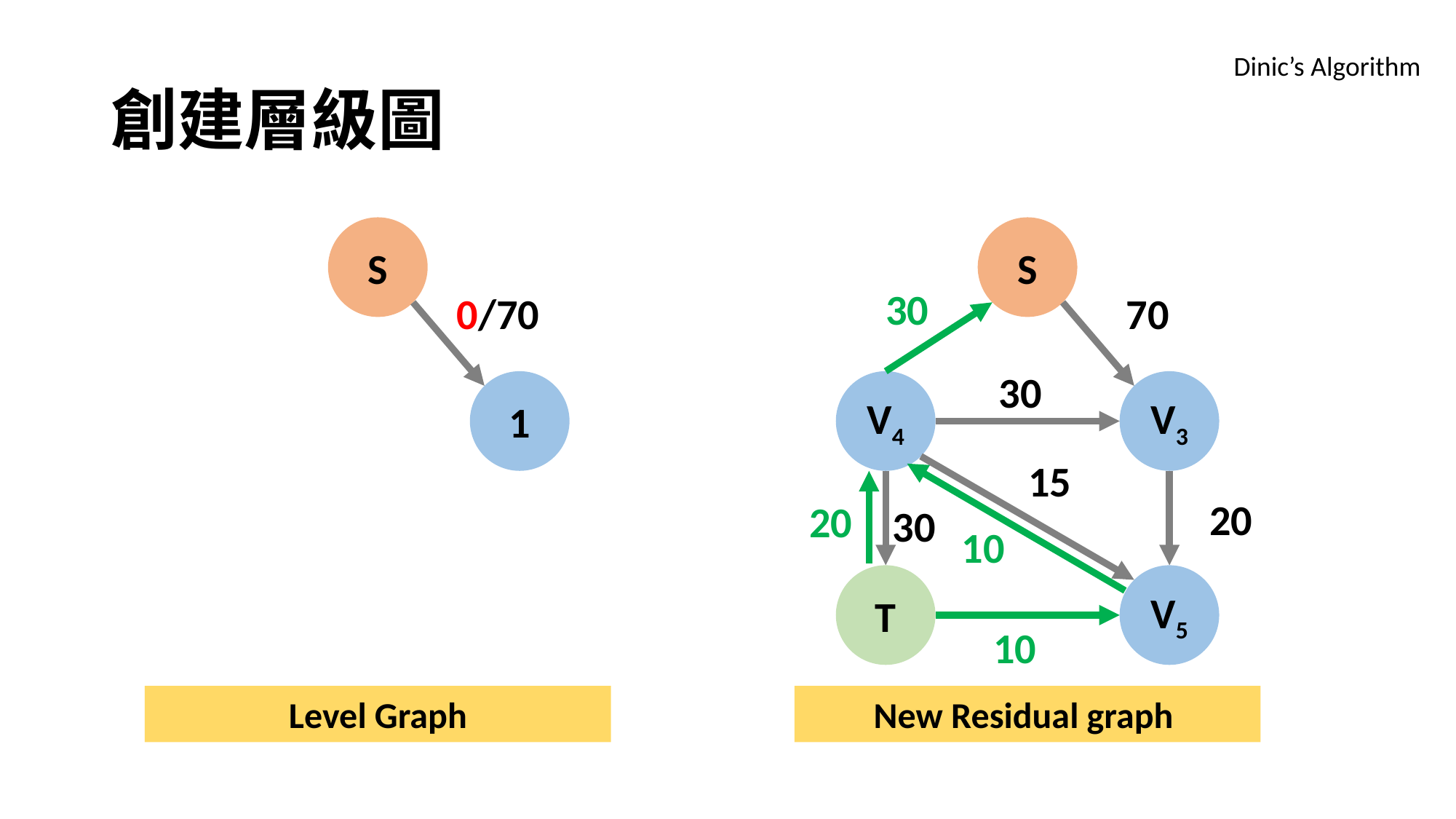

# 創建層級圖
Dinic’s Algorithm
S
S
30
0/70
70
30
1
V4
V3
15
20
20
30
10
V5
T
10
Level Graph
New Residual graph